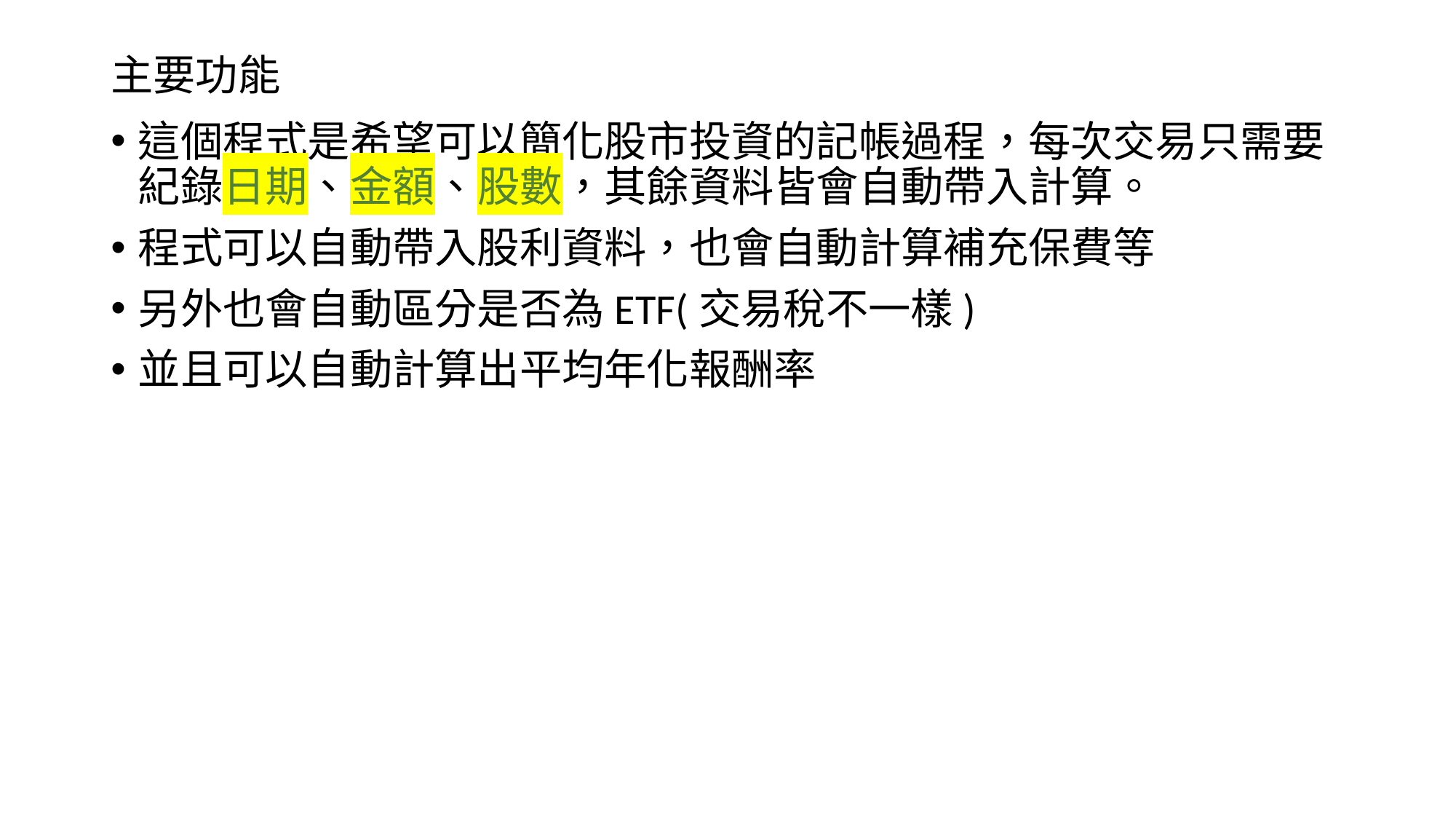

# 主要功能
這個程式是希望可以簡化股市投資的記帳過程，每次交易只需要紀錄日期、金額、股數，其餘資料皆會自動帶入計算。
程式可以自動帶入股利資料，也會自動計算補充保費等
另外也會自動區分是否為ETF(交易稅不一樣)
並且可以自動計算出平均年化報酬率